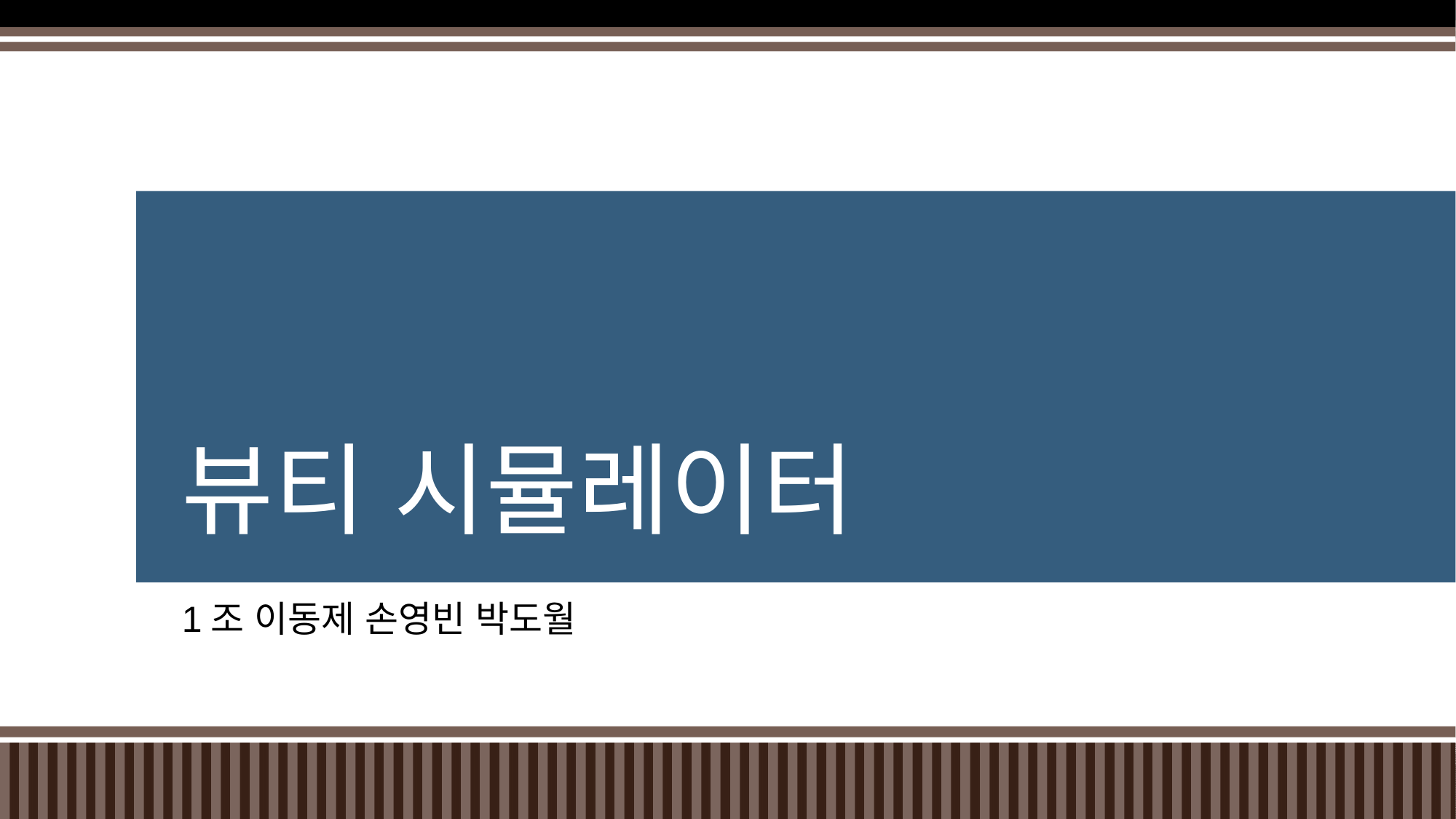

# 뷰티 시뮬레이터
1조 이동제 손영빈 박도월